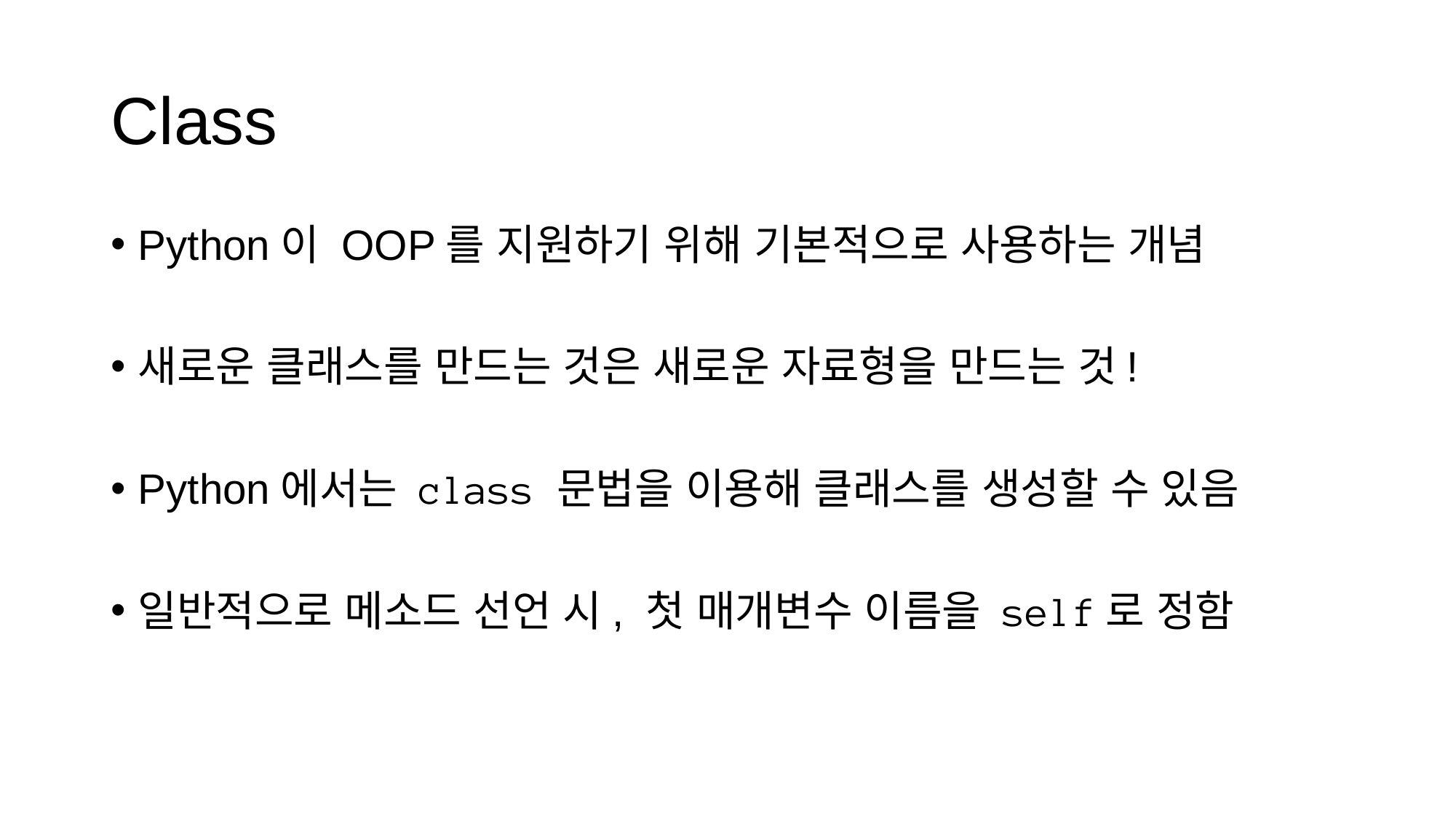

# Class
Python이 OOP를 지원하기 위해 기본적으로 사용하는 개념

새로운 클래스를 만드는 것은 새로운 자료형을 만드는 것!

Python에서는 class 문법을 이용해 클래스를 생성할 수 있음

일반적으로 메소드 선언 시, 첫 매개변수 이름을 self로 정함